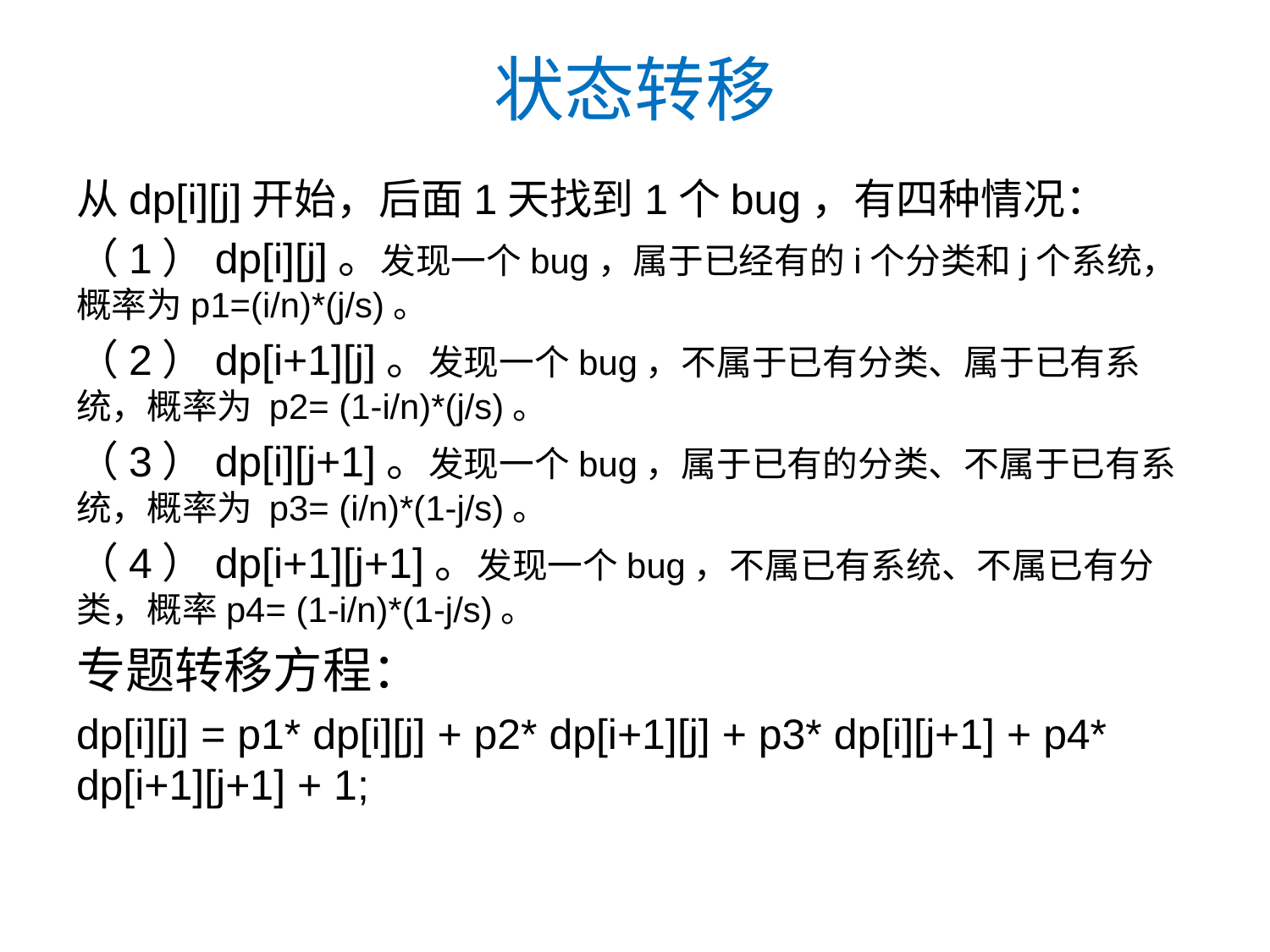

# 状态转移
从dp[i][j]开始，后面1天找到1个bug，有四种情况：
（1）dp[i][j]。发现一个bug，属于已经有的i个分类和j个系统，概率为p1=(i/n)*(j/s)。
（2）dp[i+1][j]。发现一个bug，不属于已有分类、属于已有系统，概率为 p2= (1-i/n)*(j/s)。
（3）dp[i][j+1]。发现一个bug，属于已有的分类、不属于已有系统，概率为 p3= (i/n)*(1-j/s)。
（4）dp[i+1][j+1]。发现一个bug，不属已有系统、不属已有分类，概率p4= (1-i/n)*(1-j/s)。
专题转移方程：
dp[i][j] = p1* dp[i][j] + p2* dp[i+1][j] + p3* dp[i][j+1] + p4* dp[i+1][j+1] + 1;